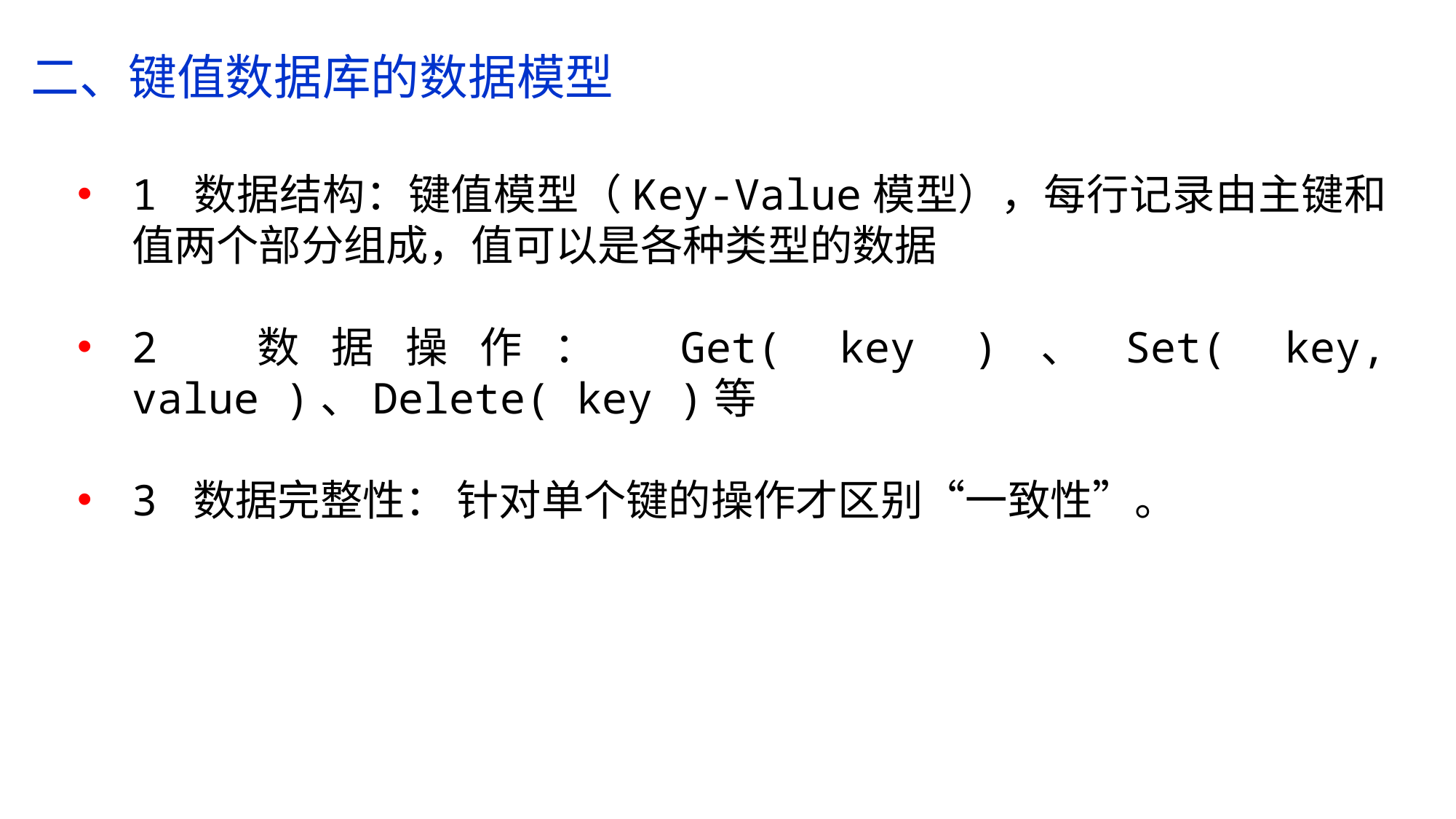

二、键值数据库的数据模型
1 数据结构：键值模型（Key-Value模型），每行记录由主键和值两个部分组成，值可以是各种类型的数据

2 数据操作： Get( key )、Set( key, value )、Delete( key )等

3 数据完整性： 针对单个键的操作才区别“一致性”。